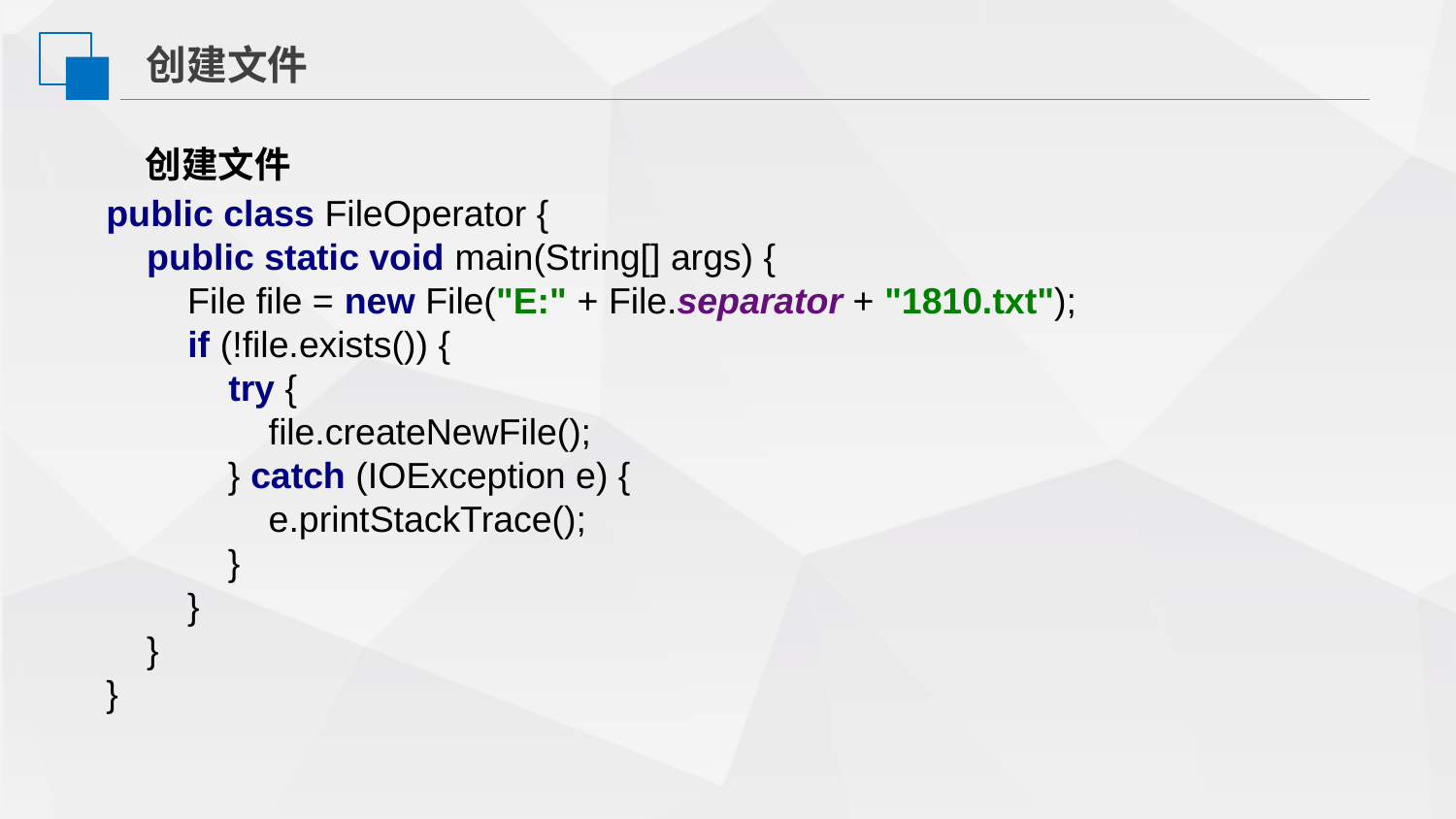

创建文件
创建文件
public class FileOperator {
    public static void main(String[] args) {
        File file = new File("E:" + File.separator + "1810.txt");
        if (!file.exists()) {
            try {
                file.createNewFile();
            } catch (IOException e) {
                e.printStackTrace();
            }
        }
    }
}